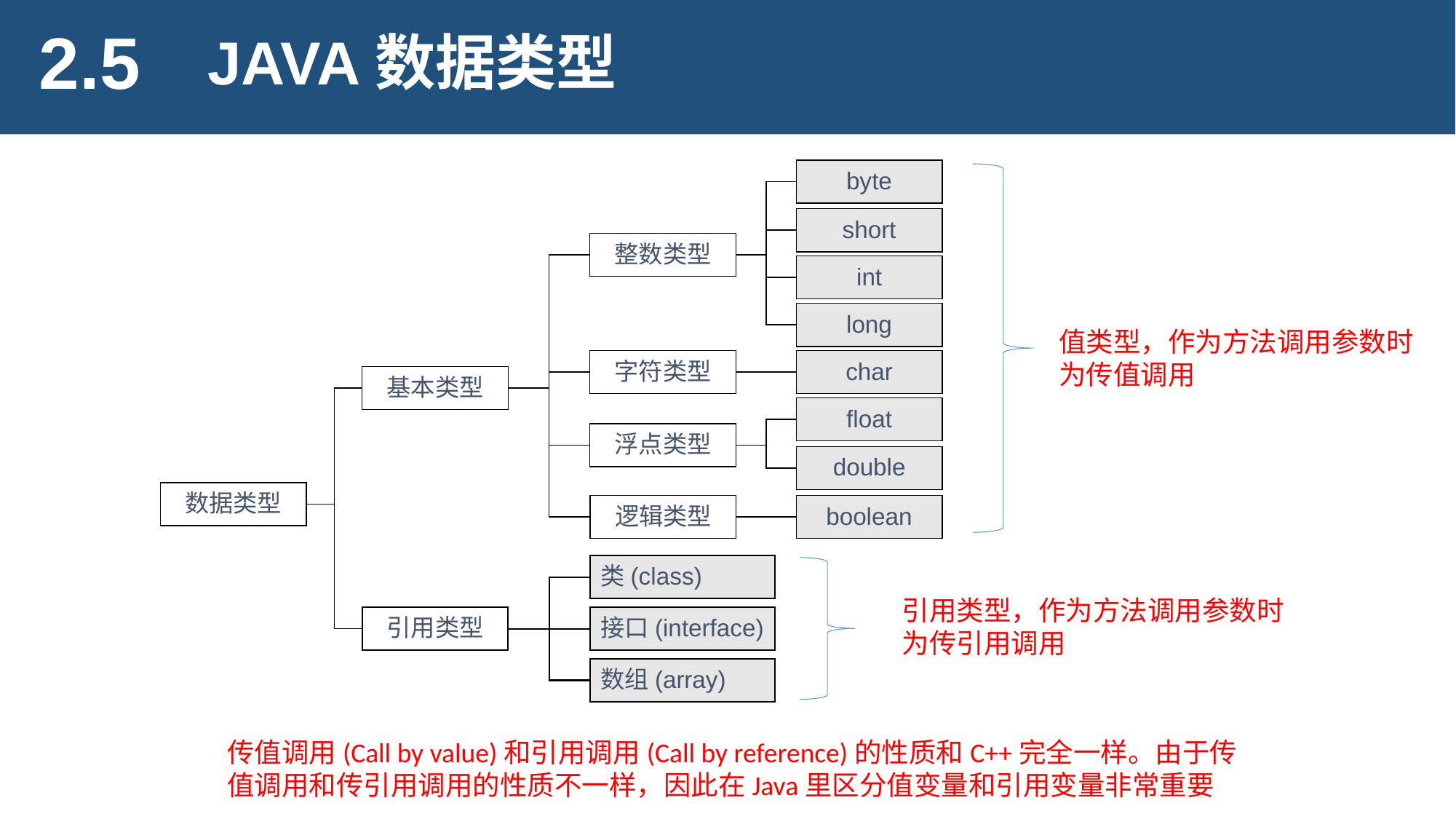

2.5
JAVA数据类型
byte

short
整数类型
int
long
值类型，作为方法调用参数时
为传值调用
字符类型
char
基本类型
float
浮点类型
double
数据类型
逻辑类型
boolean
类(class)

引用类型，作为方法调用参数时
为传引用调用
引用类型
接口(interface)
数组(array)
传值调用(Call by value)和引用调用(Call by reference)的性质和C++完全一样。由于传值调用和传引用调用的性质不一样，因此在Java里区分值变量和引用变量非常重要